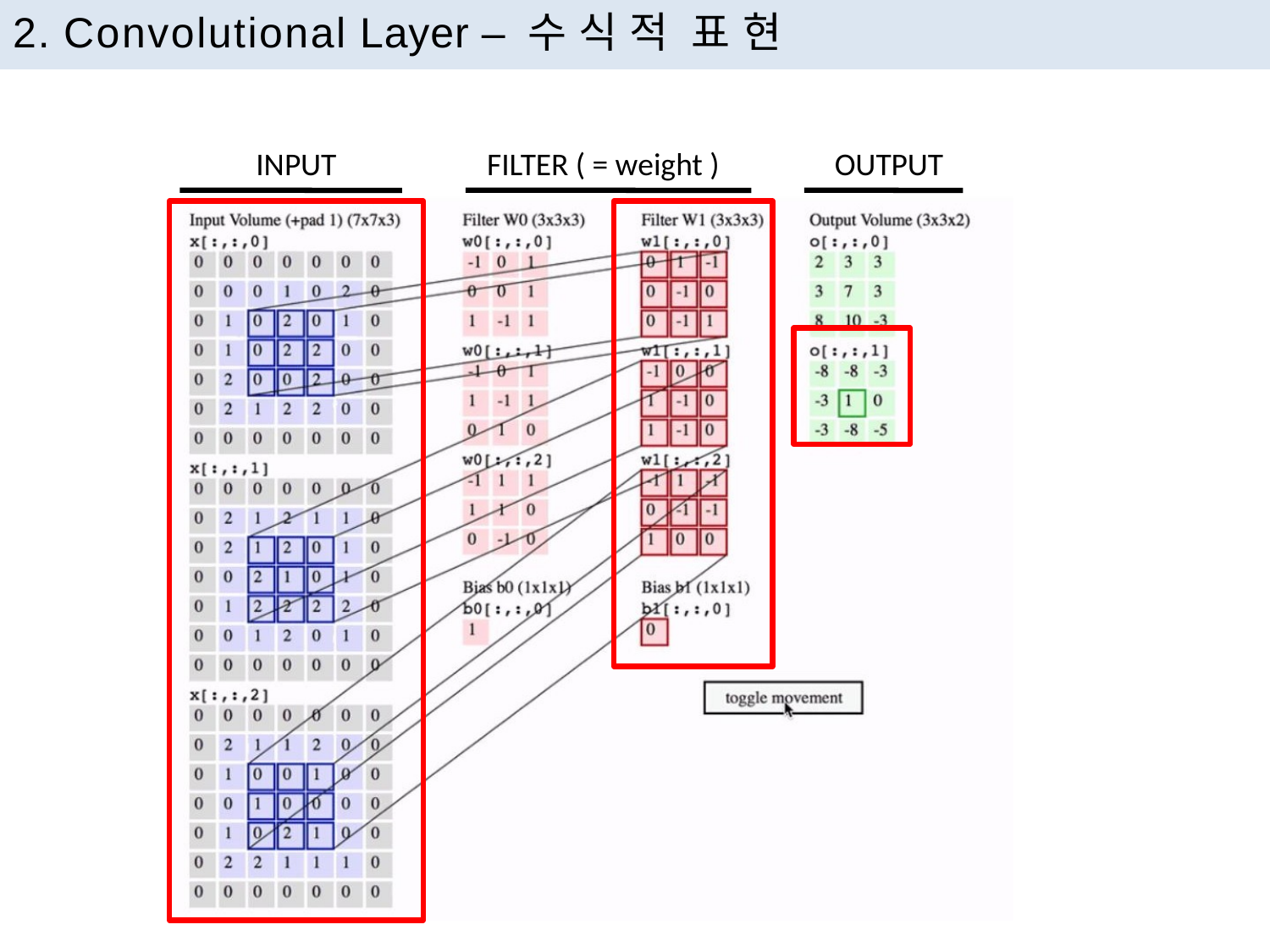

# 2. Convolutional Layer – 수식적 표현
INPUT
FILTER ( = weight )
OUTPUT